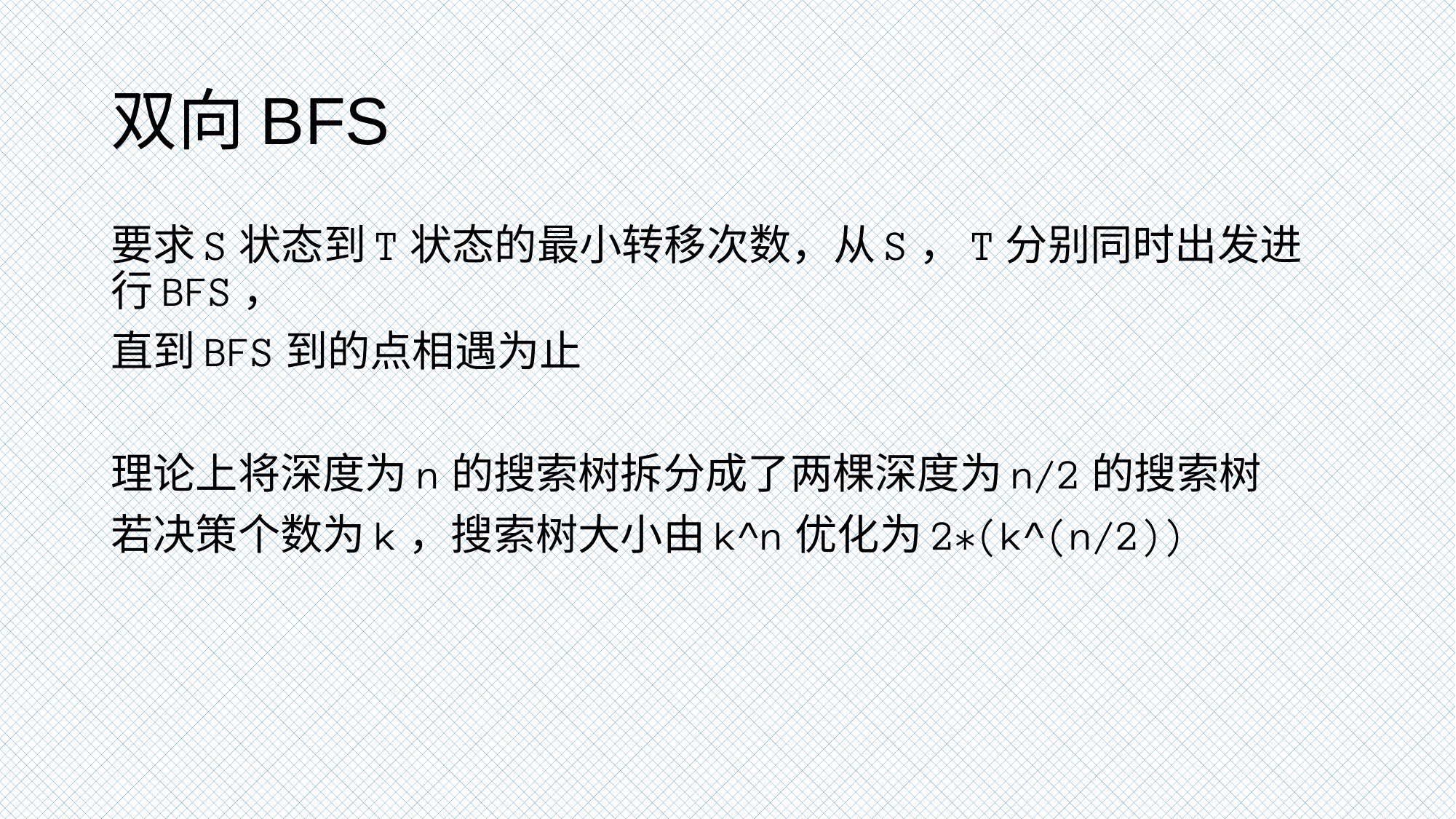

# 双向BFS
要求S状态到T状态的最小转移次数，从S，T分别同时出发进行BFS，
直到BFS到的点相遇为止

理论上将深度为n的搜索树拆分成了两棵深度为n/2的搜索树
若决策个数为k，搜索树大小由k^n优化为2*(k^(n/2))